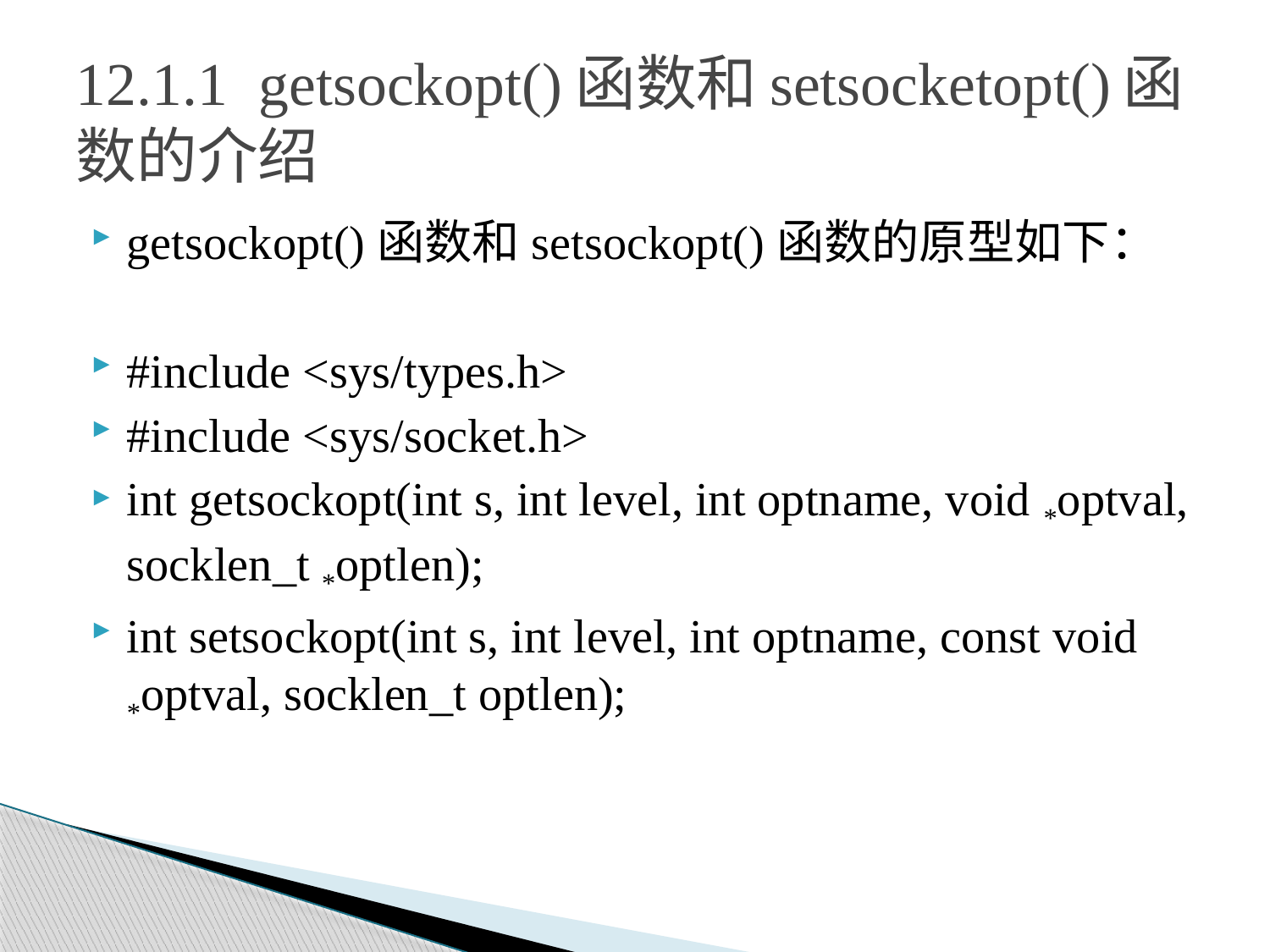

# 12.1.1  getsockopt()函数和setsocketopt()函数的介绍
getsockopt()函数和setsockopt()函数的原型如下：

#include <sys/types.h>
#include <sys/socket.h>
int getsockopt(int s, int level, int optname, void *optval, socklen_t *optlen);
int setsockopt(int s, int level, int optname, const void *optval, socklen_t optlen);